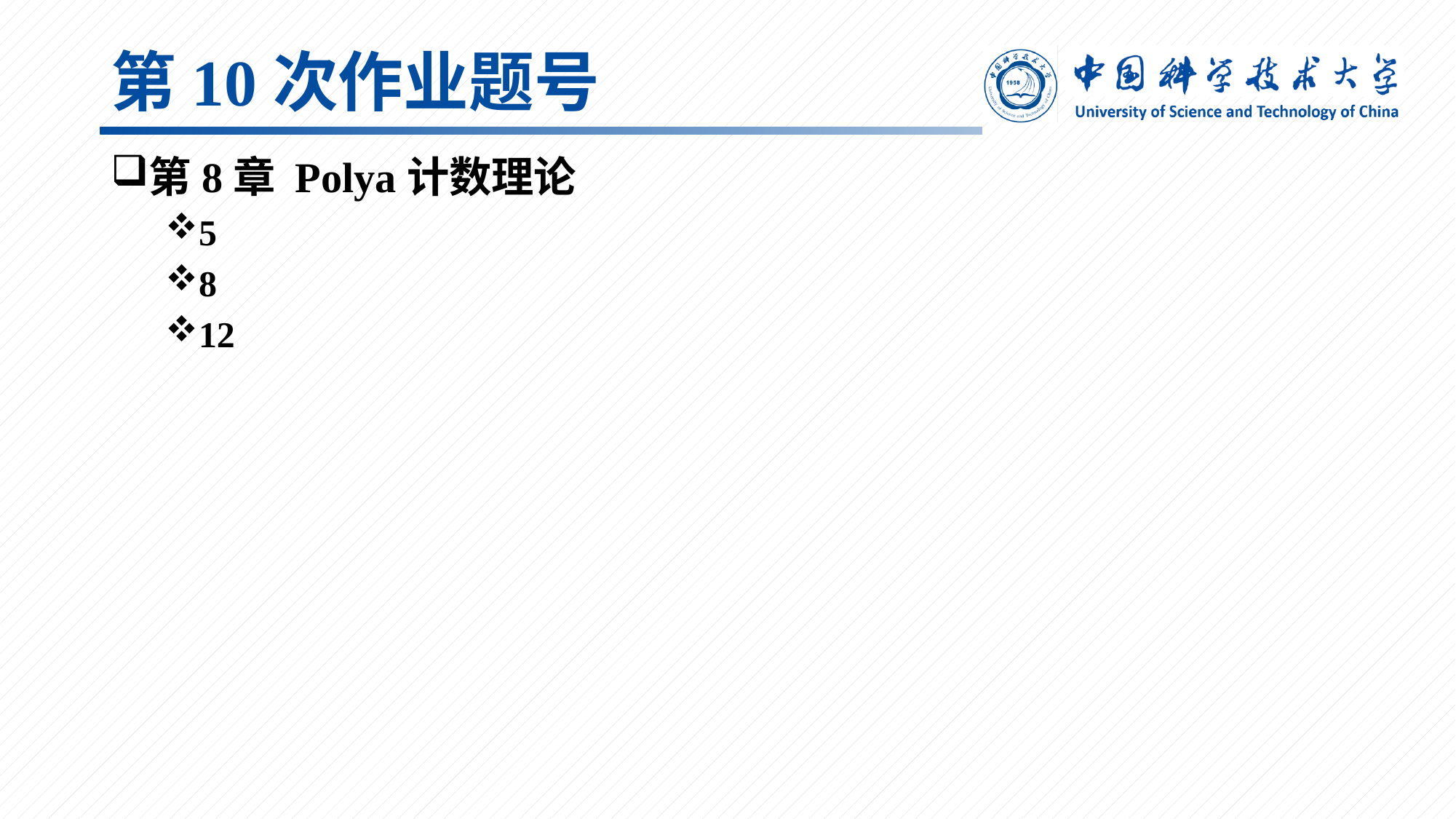

# 第10次作业题号
第8章 Polya计数理论
5
8
12